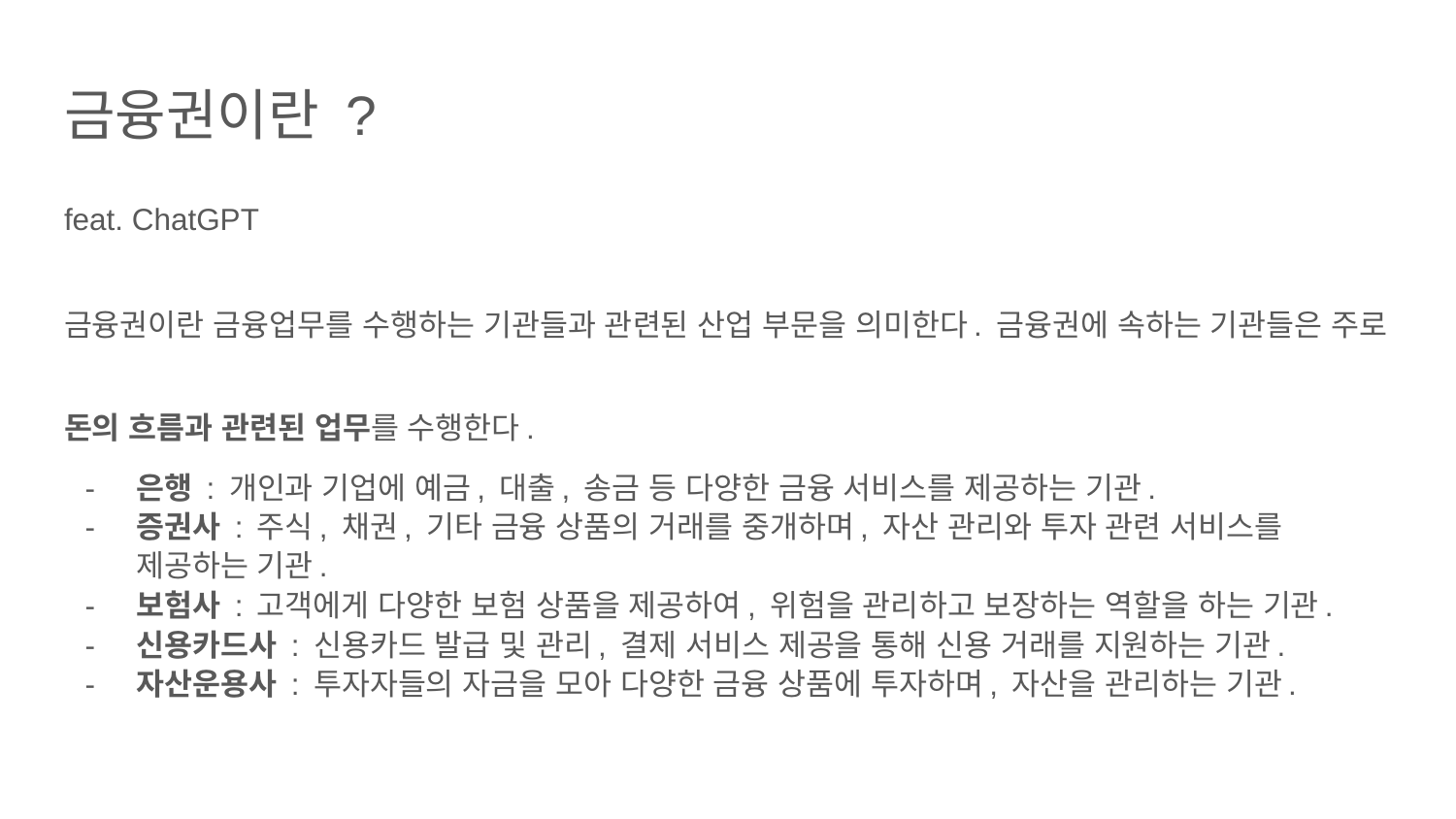

# 금융권이란 ?
feat. ChatGPT
금융권이란 금융업무를 수행하는 기관들과 관련된 산업 부문을 의미한다. 금융권에 속하는 기관들은 주로
돈의 흐름과 관련된 업무를 수행한다.
은행 : 개인과 기업에 예금, 대출, 송금 등 다양한 금융 서비스를 제공하는 기관.
증권사 : 주식, 채권, 기타 금융 상품의 거래를 중개하며, 자산 관리와 투자 관련 서비스를 제공하는 기관.
보험사 : 고객에게 다양한 보험 상품을 제공하여, 위험을 관리하고 보장하는 역할을 하는 기관.
신용카드사 : 신용카드 발급 및 관리, 결제 서비스 제공을 통해 신용 거래를 지원하는 기관.
자산운용사 : 투자자들의 자금을 모아 다양한 금융 상품에 투자하며, 자산을 관리하는 기관.